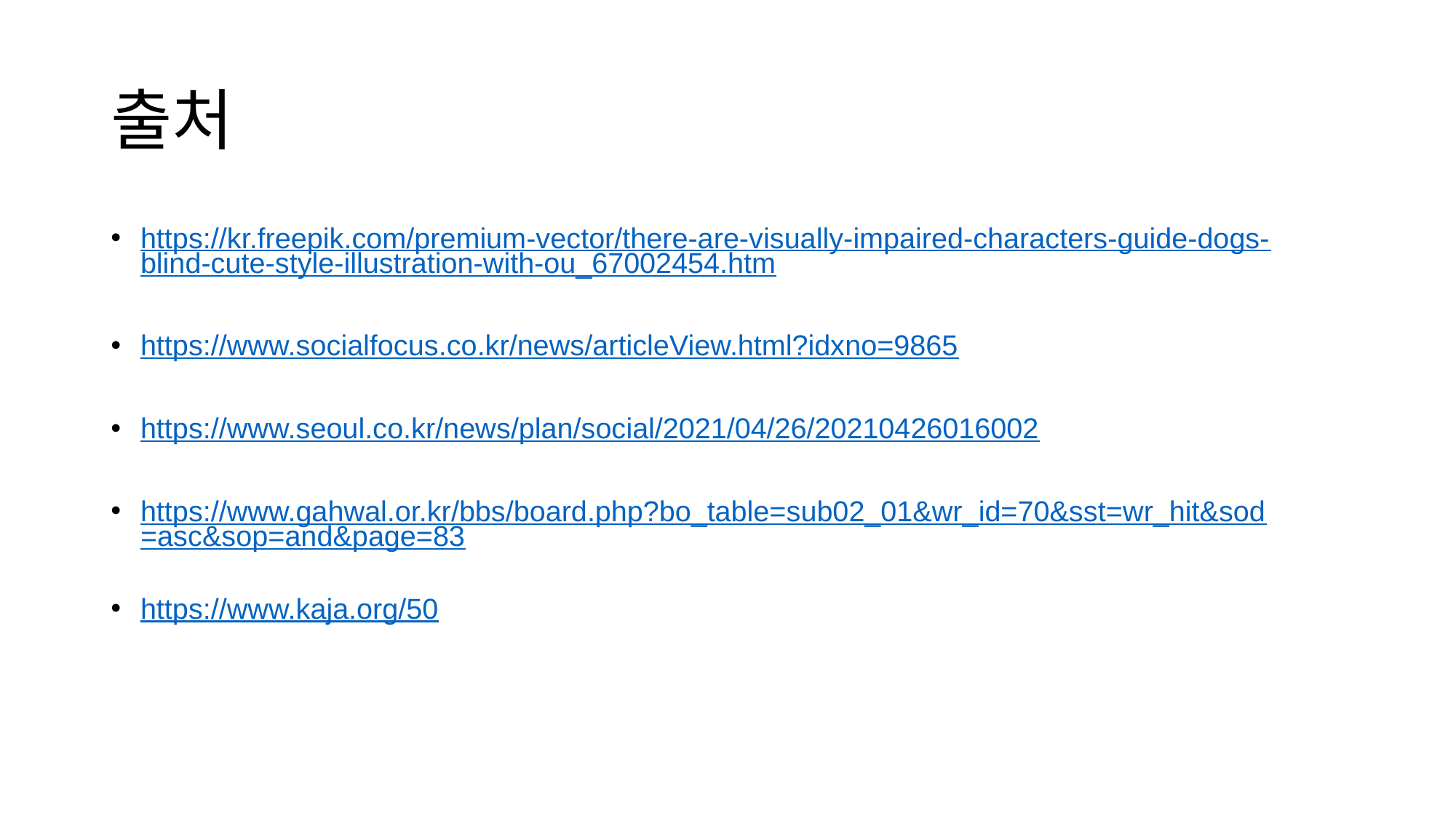

# 출처
https://kr.freepik.com/premium-vector/there-are-visually-impaired-characters-guide-dogs-blind-cute-style-illustration-with-ou_67002454.htm

https://www.socialfocus.co.kr/news/articleView.html?idxno=9865

https://www.seoul.co.kr/news/plan/social/2021/04/26/20210426016002

https://www.gahwal.or.kr/bbs/board.php?bo_table=sub02_01&wr_id=70&sst=wr_hit&sod=asc&sop=and&page=83
https://www.kaja.org/50